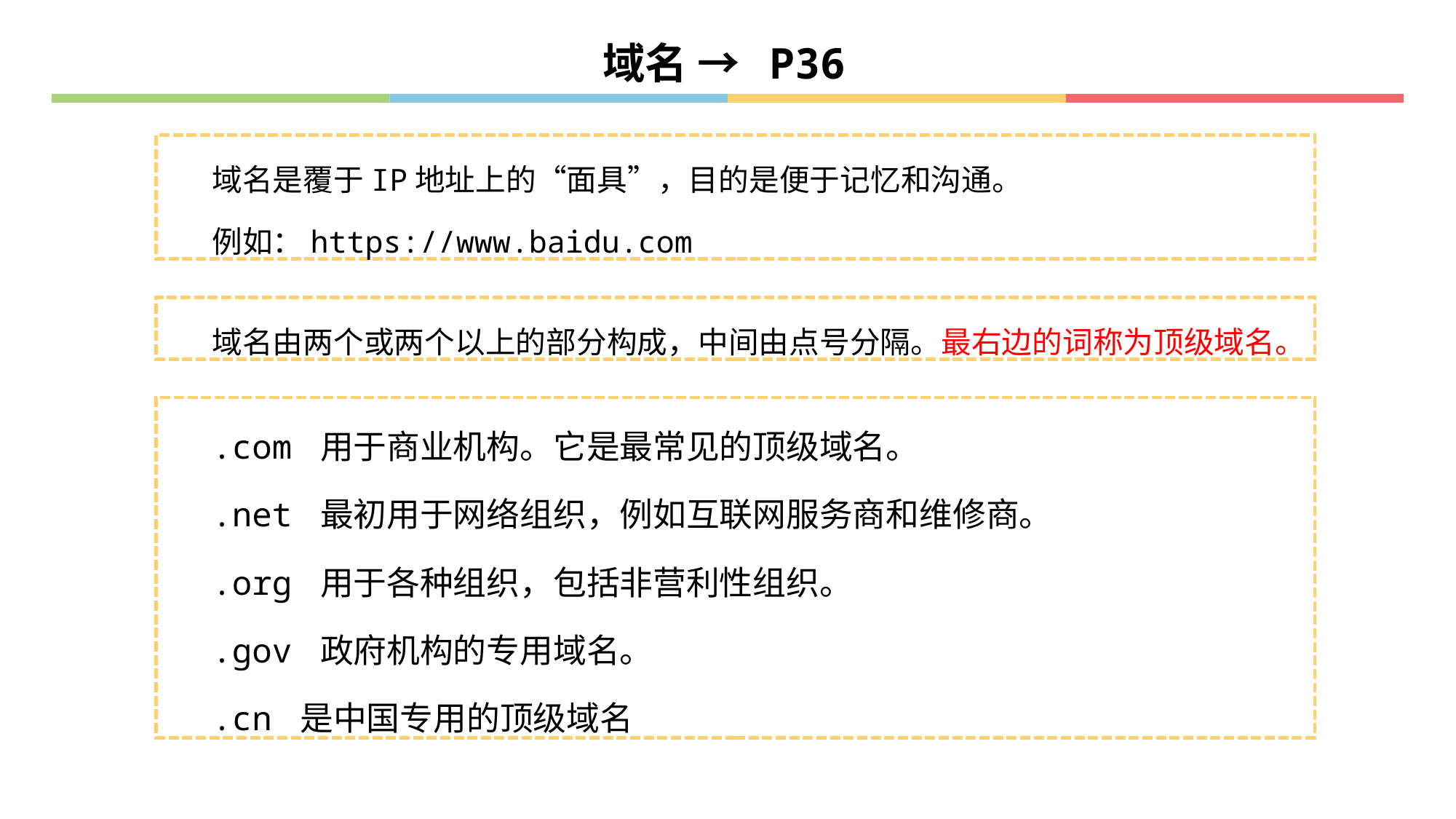

域名 →  P36
域名是覆于IP地址上的“面具”，目的是便于记忆和沟通。
例如：https://www.baidu.com
域名由两个或两个以上的部分构成，中间由点号分隔。最右边的词称为顶级域名。
.com 用于商业机构。它是最常见的顶级域名。
.net 最初用于网络组织，例如互联网服务商和维修商。
.org 用于各种组织，包括非营利性组织。
.gov 政府机构的专用域名。
.cn 是中国专用的顶级域名